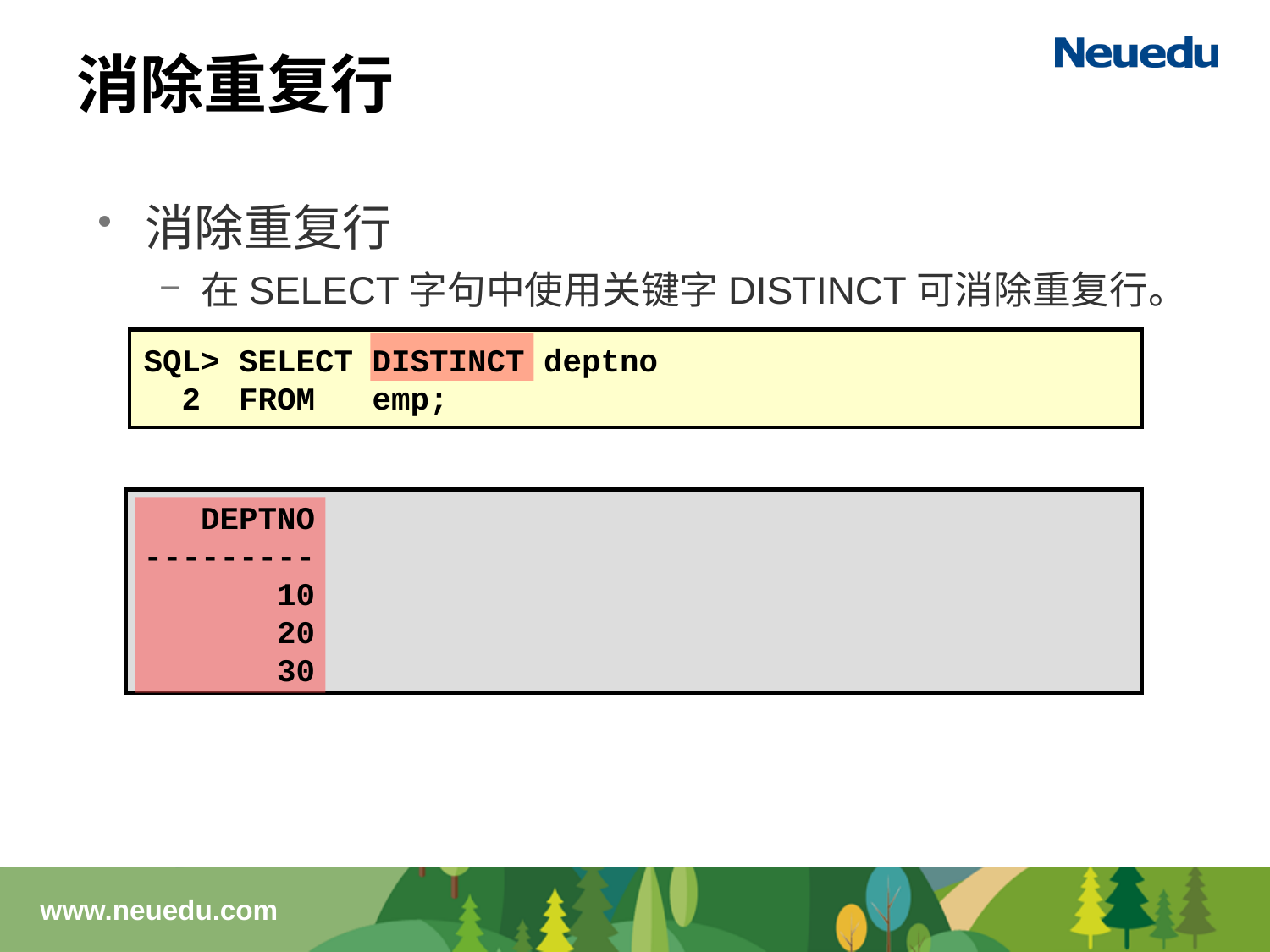

# 消除重复行
消除重复行
在SELECT字句中使用关键字DISTINCT可消除重复行。

SQL> SELECT DISTINCT deptno
  2  FROM   emp;

   DEPTNO
---------
       10
       20
       30